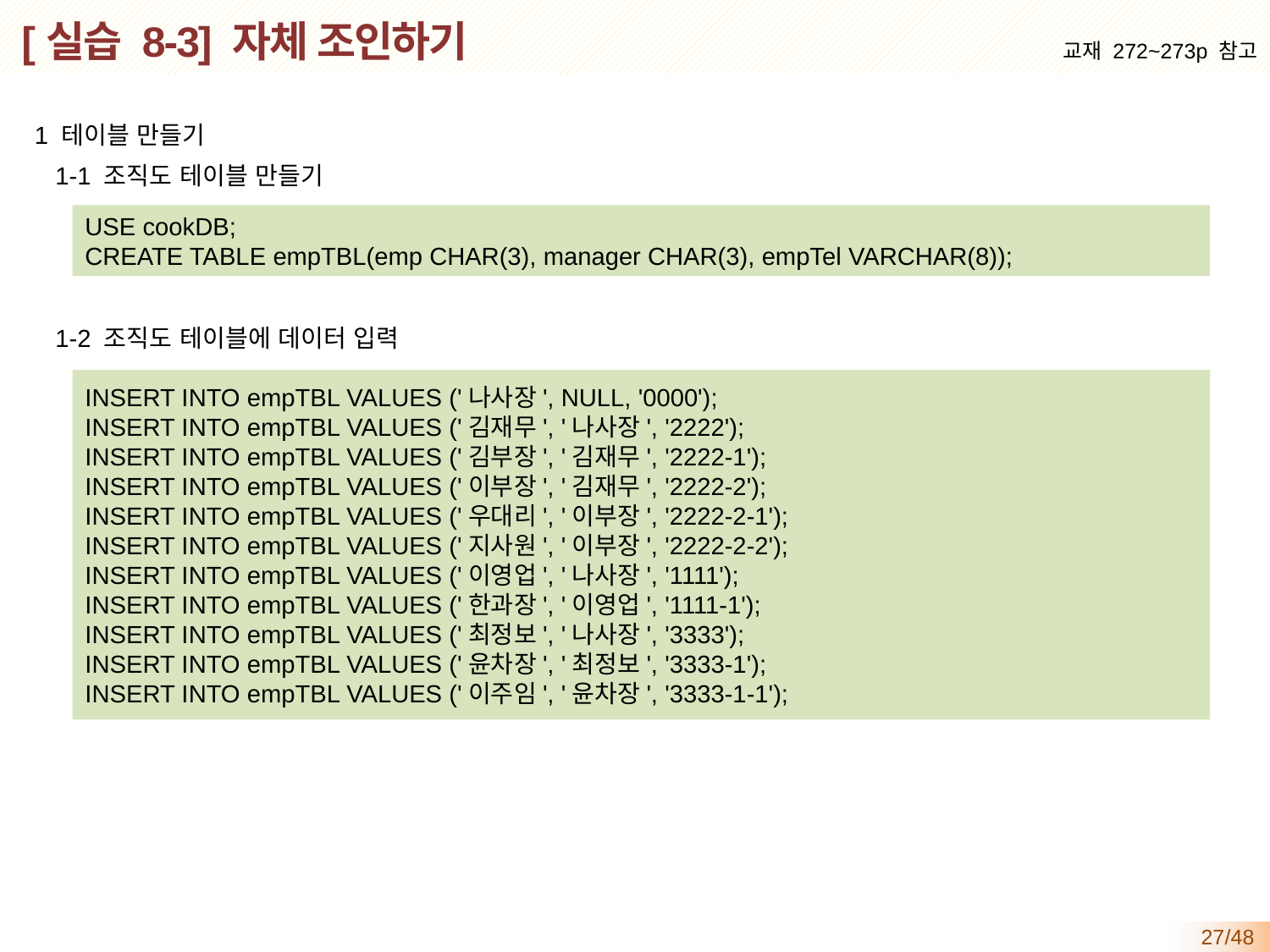

# [실습 8-3] 자체 조인하기
교재 272~273p 참고
1 테이블 만들기
   1-1 조직도 테이블 만들기

   1-2 조직도 테이블에 데이터 입력

USE cookDB;
CREATE TABLE empTBL(emp CHAR(3), manager CHAR(3), empTel VARCHAR(8));
INSERT INTO empTBL VALUES ('나사장', NULL, '0000');
INSERT INTO empTBL VALUES ('김재무', '나사장', '2222');
INSERT INTO empTBL VALUES ('김부장', '김재무', '2222-1');
INSERT INTO empTBL VALUES ('이부장', '김재무', '2222-2');
INSERT INTO empTBL VALUES ('우대리', '이부장', '2222-2-1');
INSERT INTO empTBL VALUES ('지사원', '이부장', '2222-2-2');
INSERT INTO empTBL VALUES ('이영업', '나사장', '1111');
INSERT INTO empTBL VALUES ('한과장', '이영업', '1111-1');
INSERT INTO empTBL VALUES ('최정보', '나사장', '3333');
INSERT INTO empTBL VALUES ('윤차장', '최정보', '3333-1');
INSERT INTO empTBL VALUES ('이주임', '윤차장', '3333-1-1');